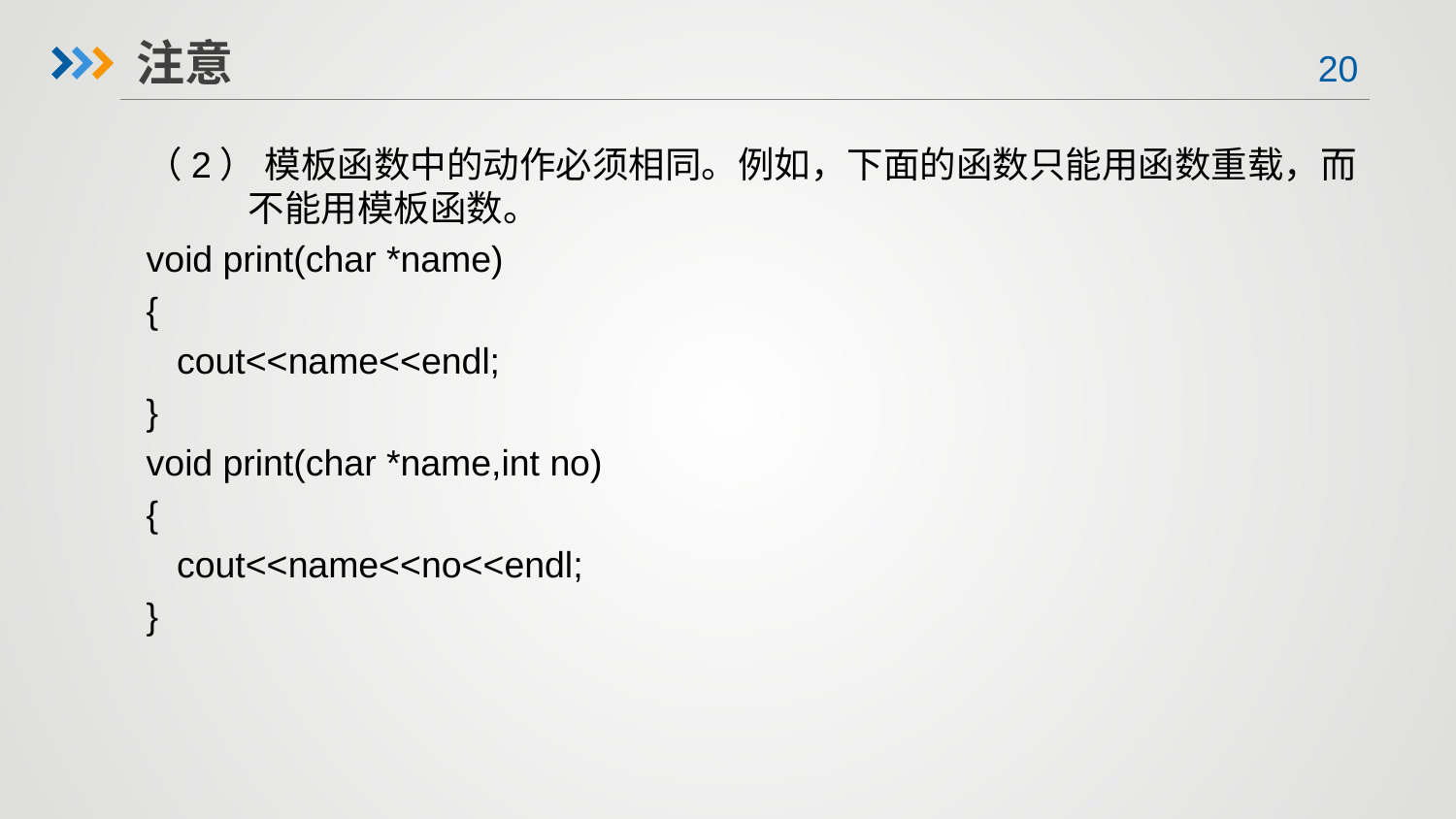

注意
（2） 模板函数中的动作必须相同。例如，下面的函数只能用函数重载，而不能用模板函数。
void print(char *name)
{
   cout<<name<<endl;
}
void print(char *name,int no)
{
   cout<<name<<no<<endl;
}